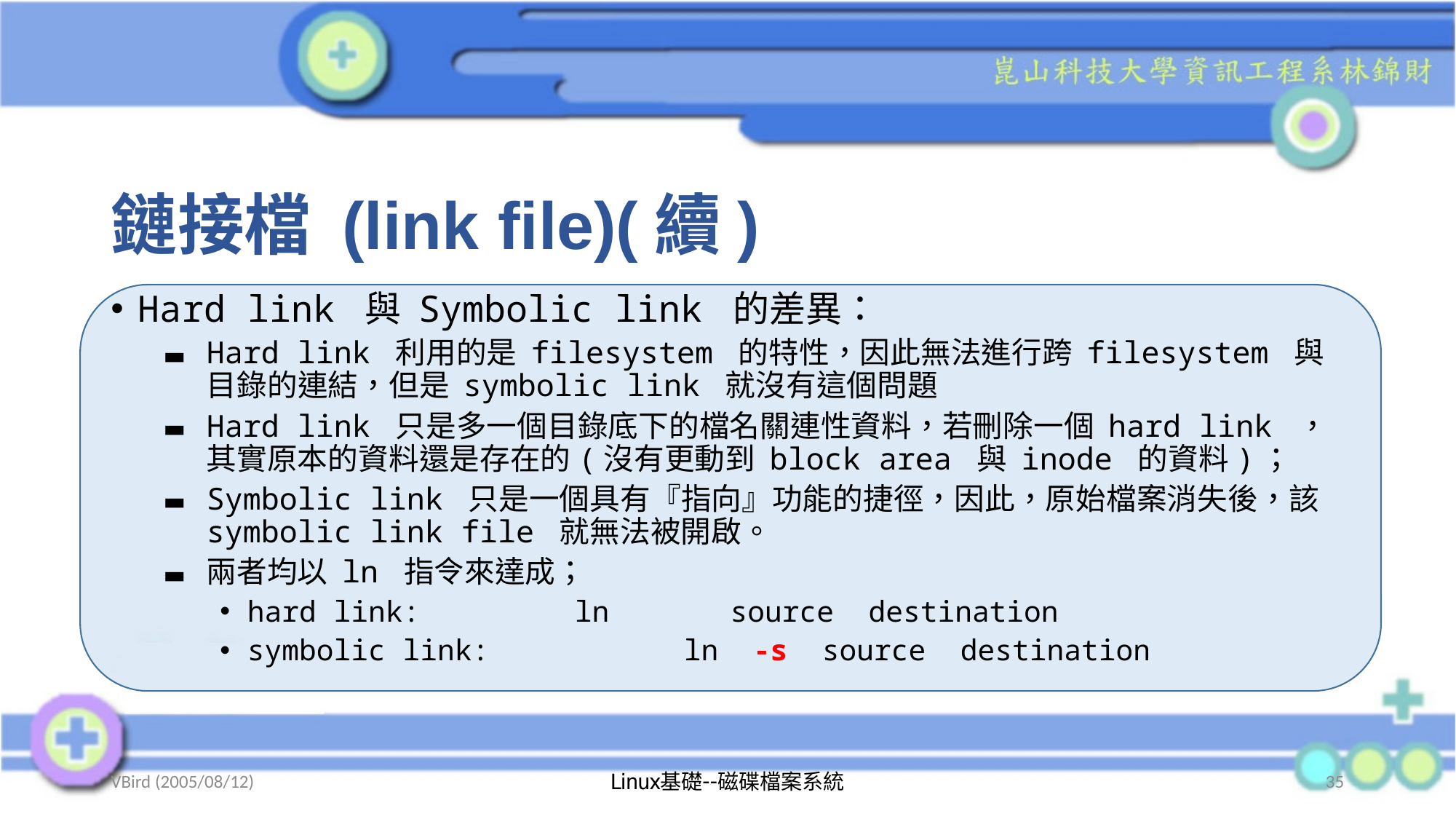

# 鏈接檔 (link file)(續)

Hard link 與 Symbolic link 的差異：
Hard link 利用的是 filesystem 的特性，因此無法進行跨 filesystem 與目錄的連結，但是 symbolic link 就沒有這個問題
Hard link 只是多一個目錄底下的檔名關連性資料，若刪除一個 hard link ，其實原本的資料還是存在的(沒有更動到 block area 與 inode 的資料)；
Symbolic link 只是一個具有『指向』功能的捷徑，因此，原始檔案消失後，該 symbolic link file 就無法被開啟。
兩者均以 ln 指令來達成；
hard link:		ln       source  destination
symbolic link:		ln  -s  source  destination
VBird (2005/08/12)
Linux基礎--磁碟檔案系統
35